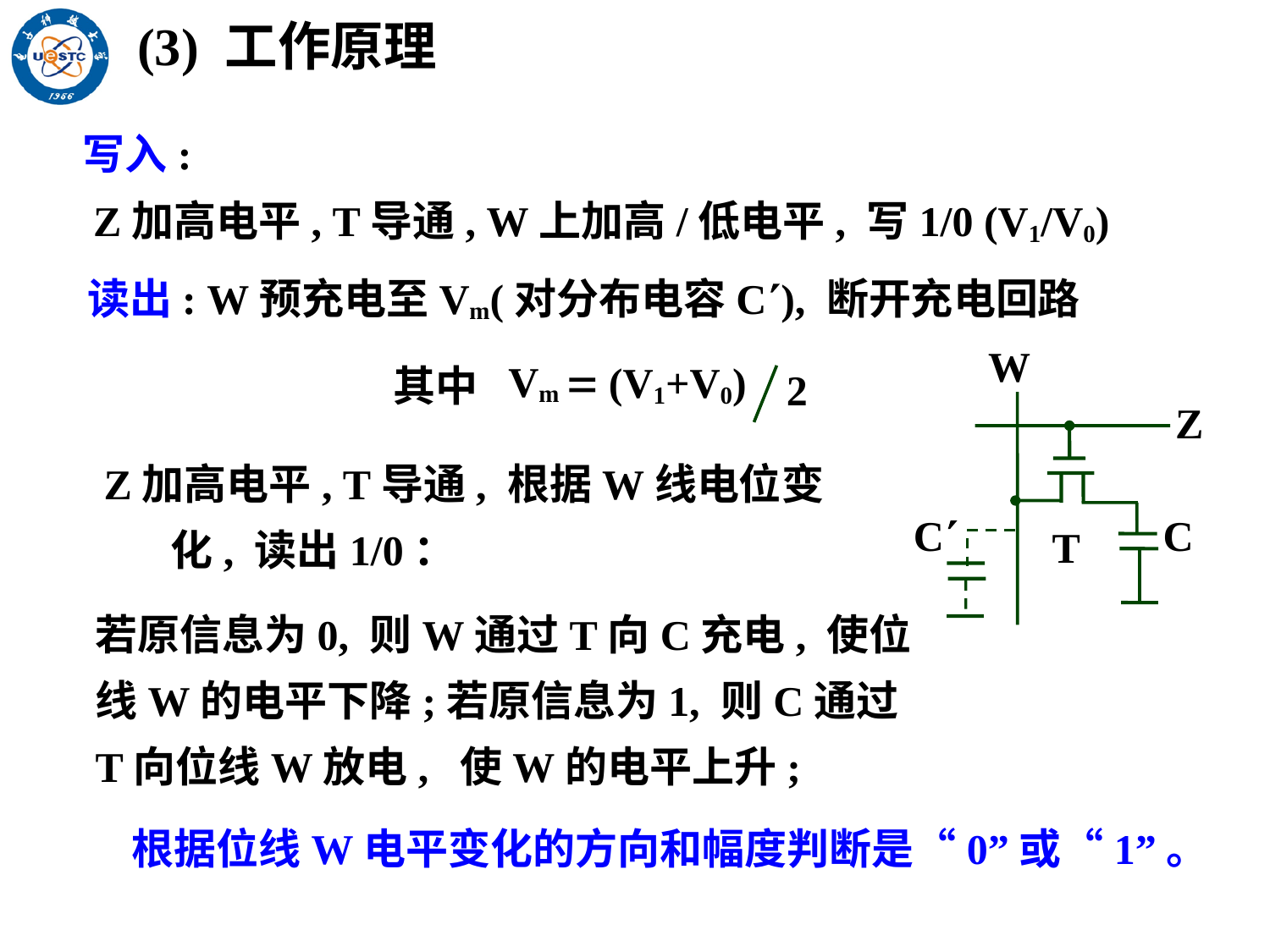

(3) 工作原理
写入:
 Z加高电平, T导通, W上加高/低电平, 写1/0 (V1/V0)
读出: W预充电至Vm(对分布电容C′), 断开充电回路
W
Z

C′
C

T

Vm =
(V1+V0)
其中
2

Z加高电平, T导通, 根据W线电位变化, 读出1/0：
若原信息为0, 则W通过T向C充电, 使位线W的电平下降;若原信息为1, 则C通过T向位线W放电,  使W的电平上升;
根据位线W电平变化的方向和幅度判断是“0”或“1”。